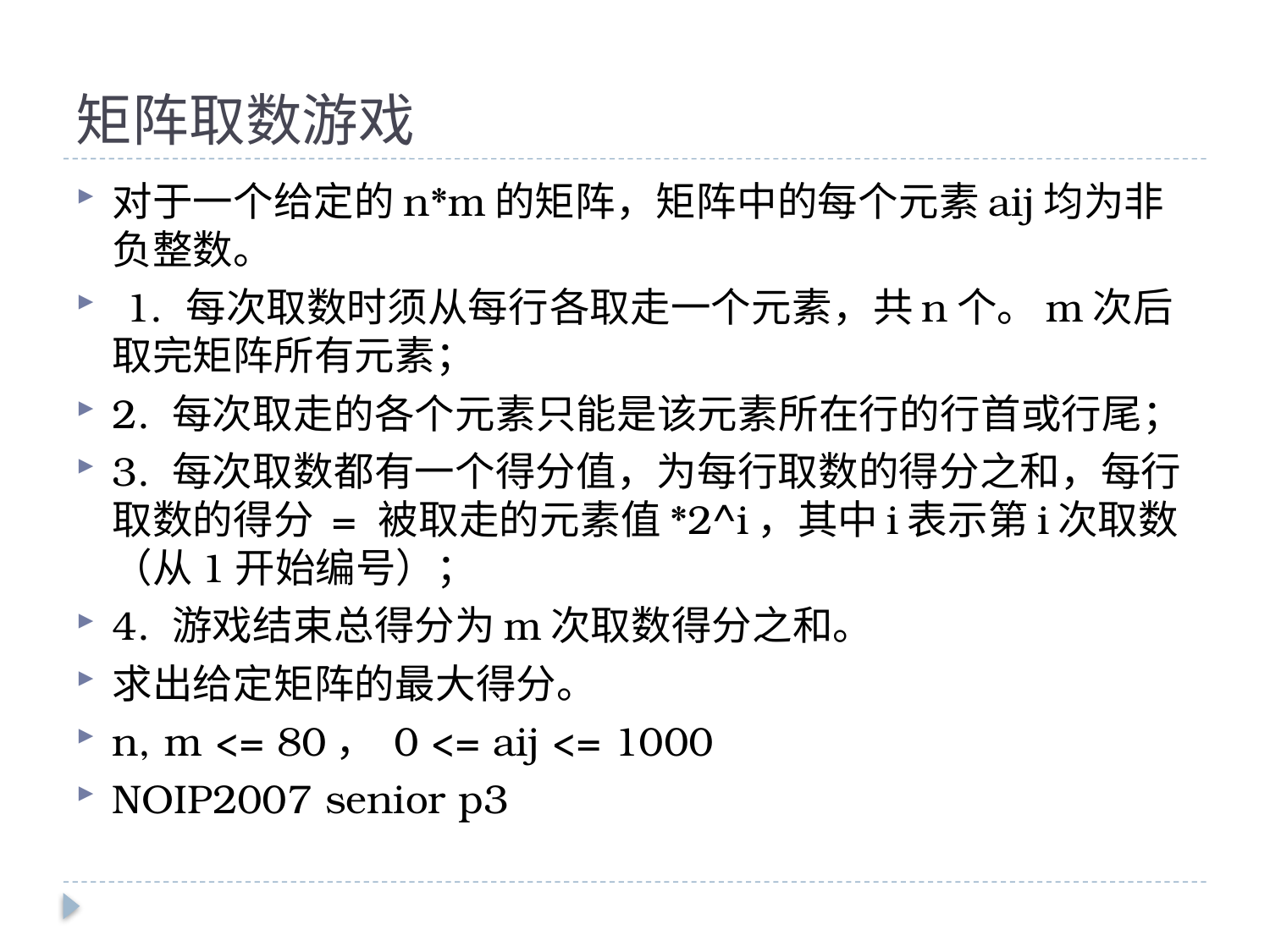

# 矩阵取数游戏
对于一个给定的n*m的矩阵，矩阵中的每个元素aij均为非负整数。
 1. 每次取数时须从每行各取走一个元素，共n个。m次后取完矩阵所有元素；
2. 每次取走的各个元素只能是该元素所在行的行首或行尾；
3. 每次取数都有一个得分值，为每行取数的得分之和，每行取数的得分 = 被取走的元素值*2^i，其中i表示第i次取数（从1开始编号）；
4. 游戏结束总得分为m次取数得分之和。
求出给定矩阵的最大得分。
n, m <= 80， 0 <= aij <= 1000
NOIP2007 senior p3